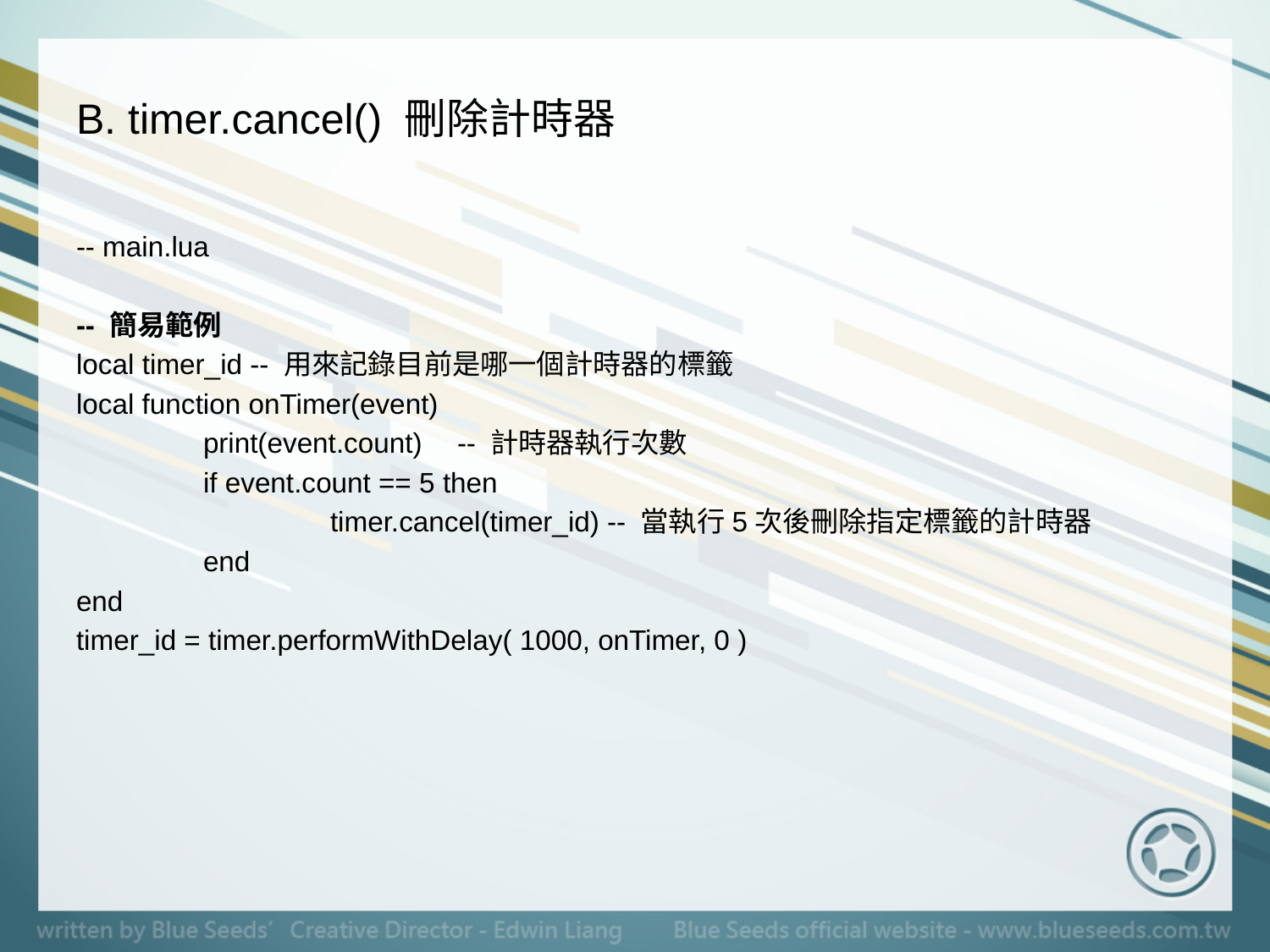

# B. timer.cancel() 刪除計時器
-- main.lua

-- 簡易範例
local timer_id -- 用來記錄目前是哪一個計時器的標籤
local function onTimer(event)
	print(event.count)	-- 計時器執行次數
	if event.count == 5 then
		timer.cancel(timer_id) -- 當執行5次後刪除指定標籤的計時器
	end
end
timer_id = timer.performWithDelay( 1000, onTimer, 0 )